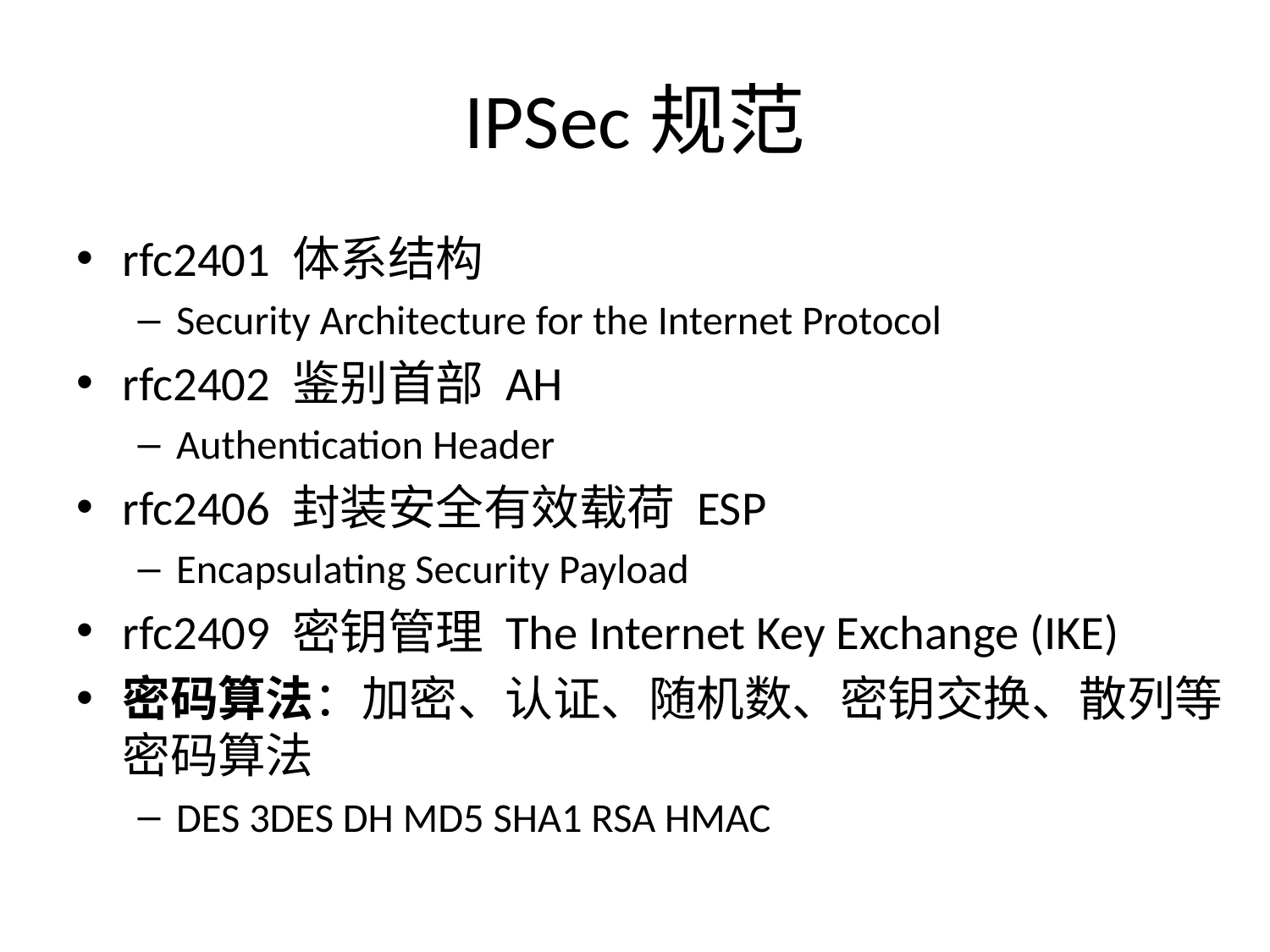

# IPSec规范
rfc2401 体系结构
Security Architecture for the Internet Protocol
rfc2402 鉴别首部 AH
Authentication Header
rfc2406 封装安全有效载荷 ESP
Encapsulating Security Payload
rfc2409 密钥管理 The Internet Key Exchange (IKE)
密码算法：加密、认证、随机数、密钥交换、散列等密码算法
DES 3DES DH MD5 SHA1 RSA HMAC